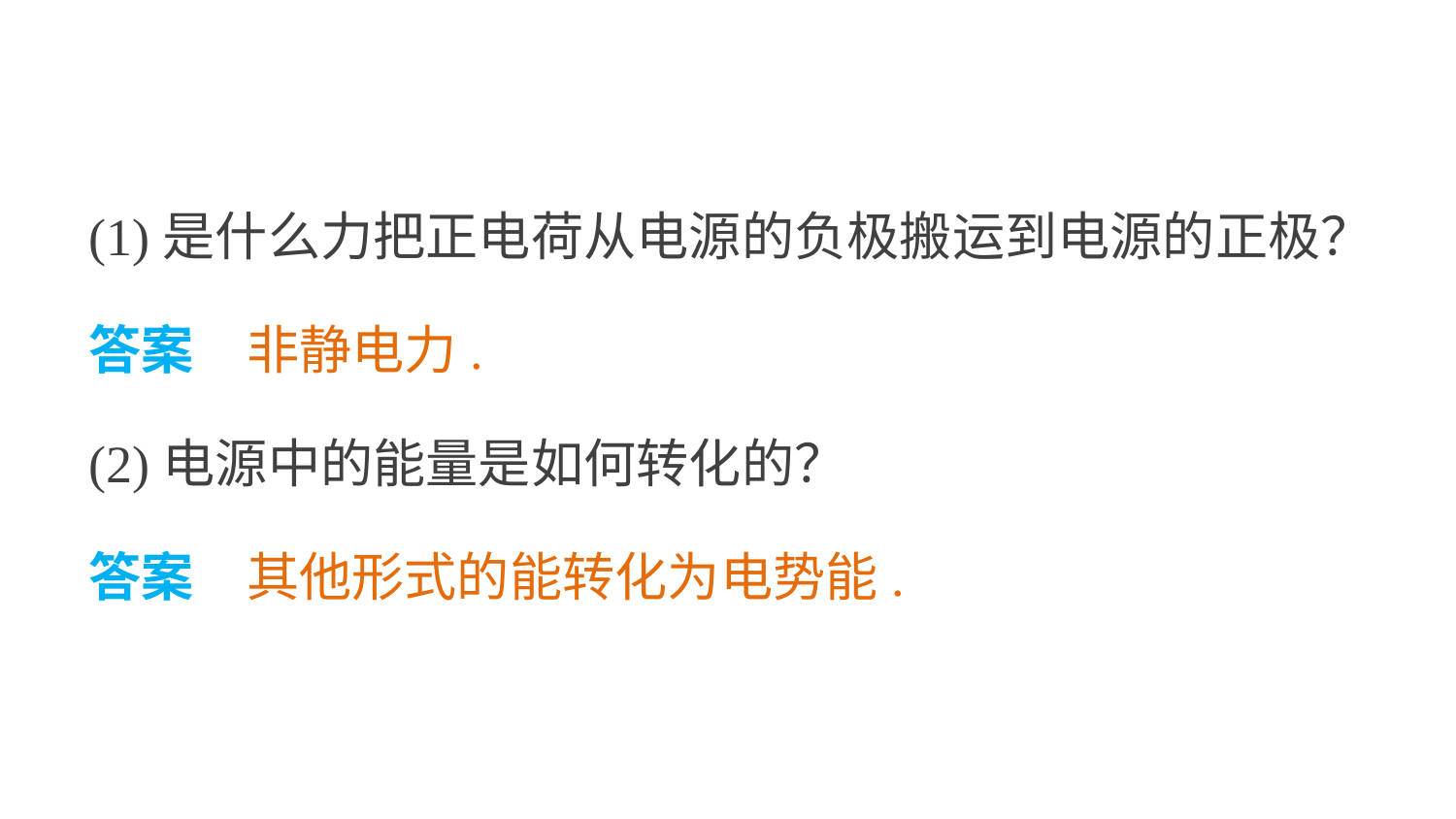

(1)是什么力把正电荷从电源的负极搬运到电源的正极？
答案　非静电力.
(2)电源中的能量是如何转化的？
答案　其他形式的能转化为电势能.